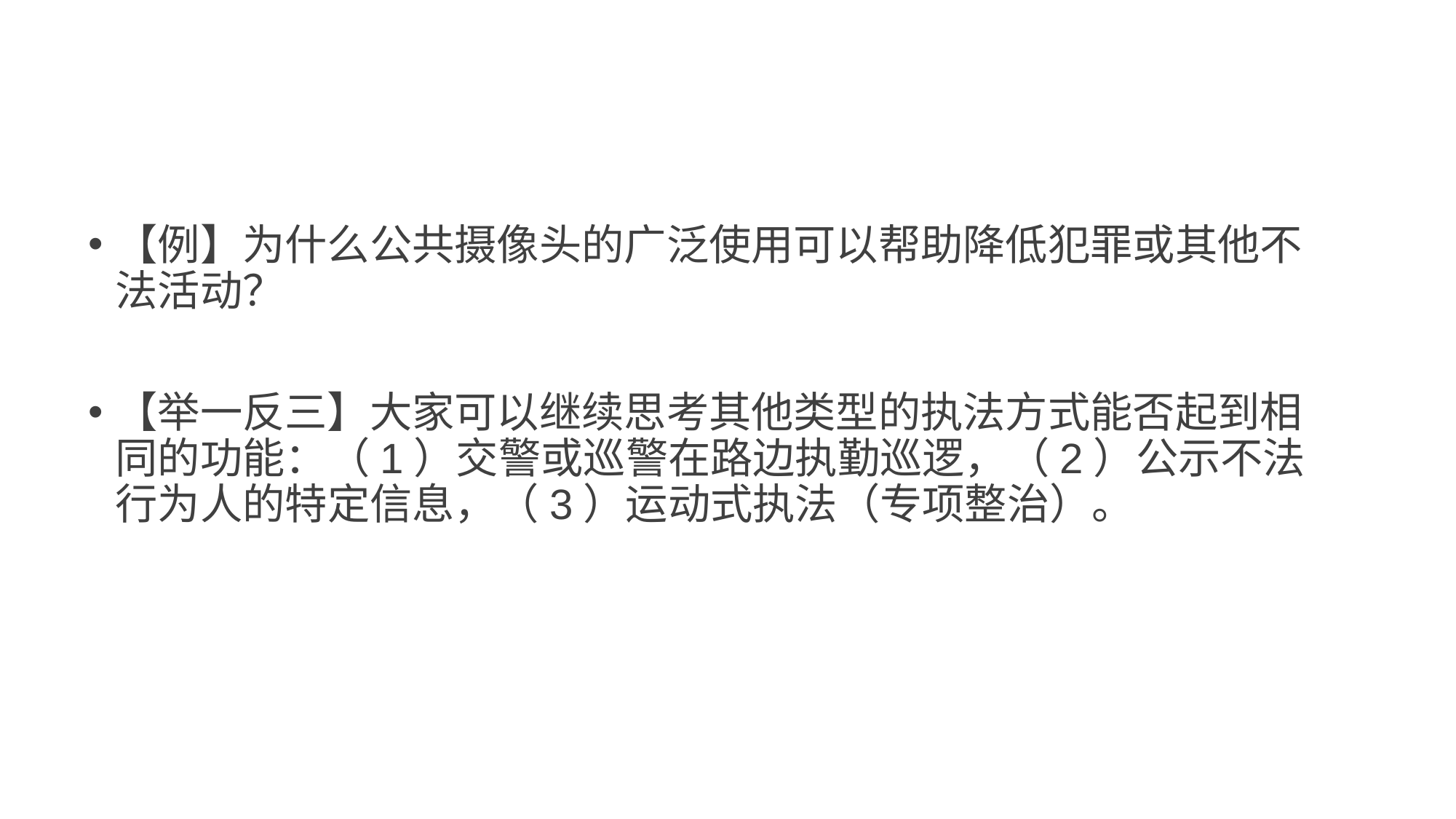

#
【例】为什么公共摄像头的广泛使用可以帮助降低犯罪或其他不法活动？

【举一反三】大家可以继续思考其他类型的执法方式能否起到相同的功能：（1）交警或巡警在路边执勤巡逻，（2）公示不法行为人的特定信息，（3）运动式执法（专项整治）。